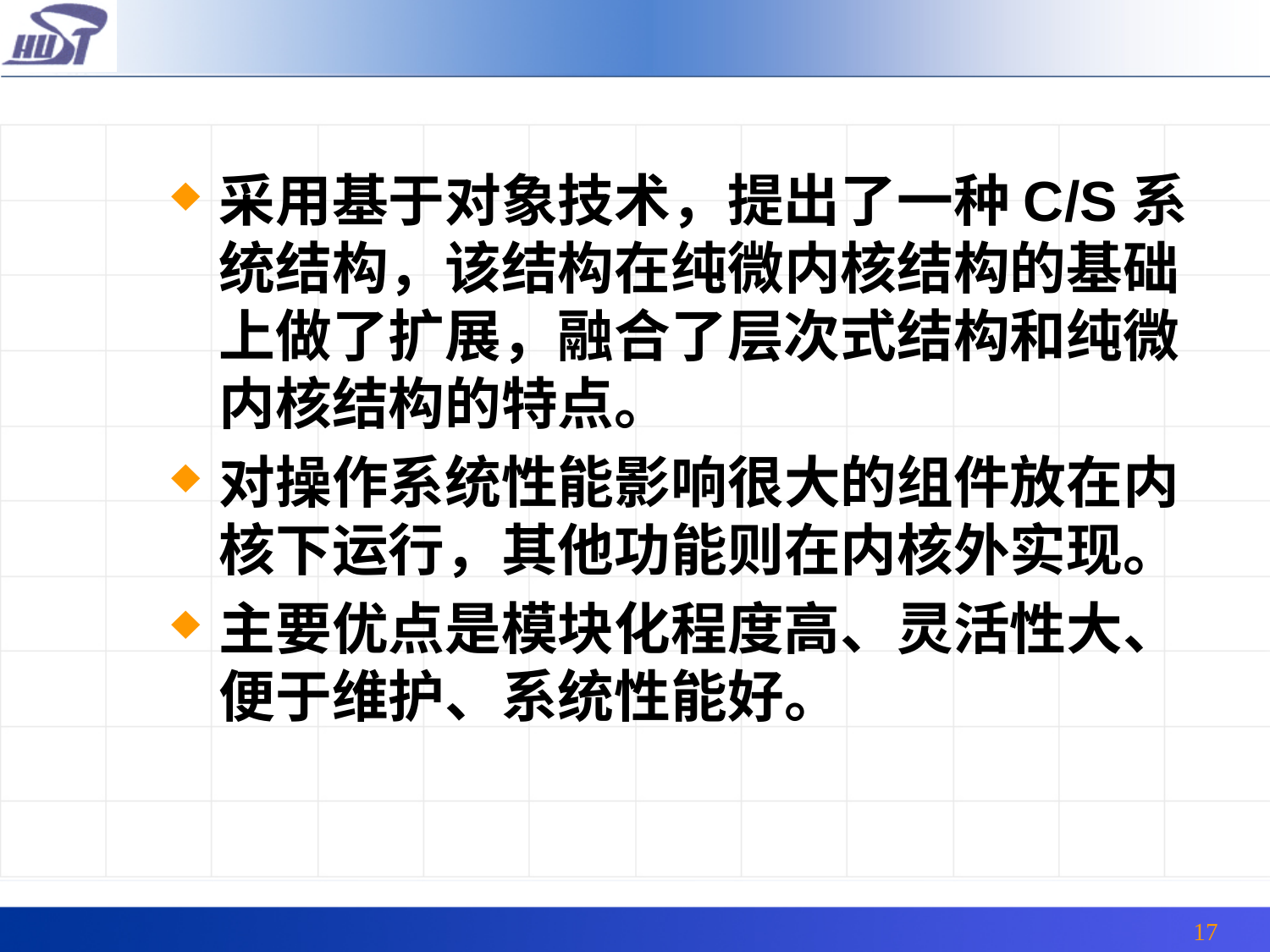

采用基于对象技术，提出了一种C/S系统结构，该结构在纯微内核结构的基础上做了扩展，融合了层次式结构和纯微内核结构的特点。
对操作系统性能影响很大的组件放在内核下运行，其他功能则在内核外实现。
主要优点是模块化程度高、灵活性大、便于维护、系统性能好。

17